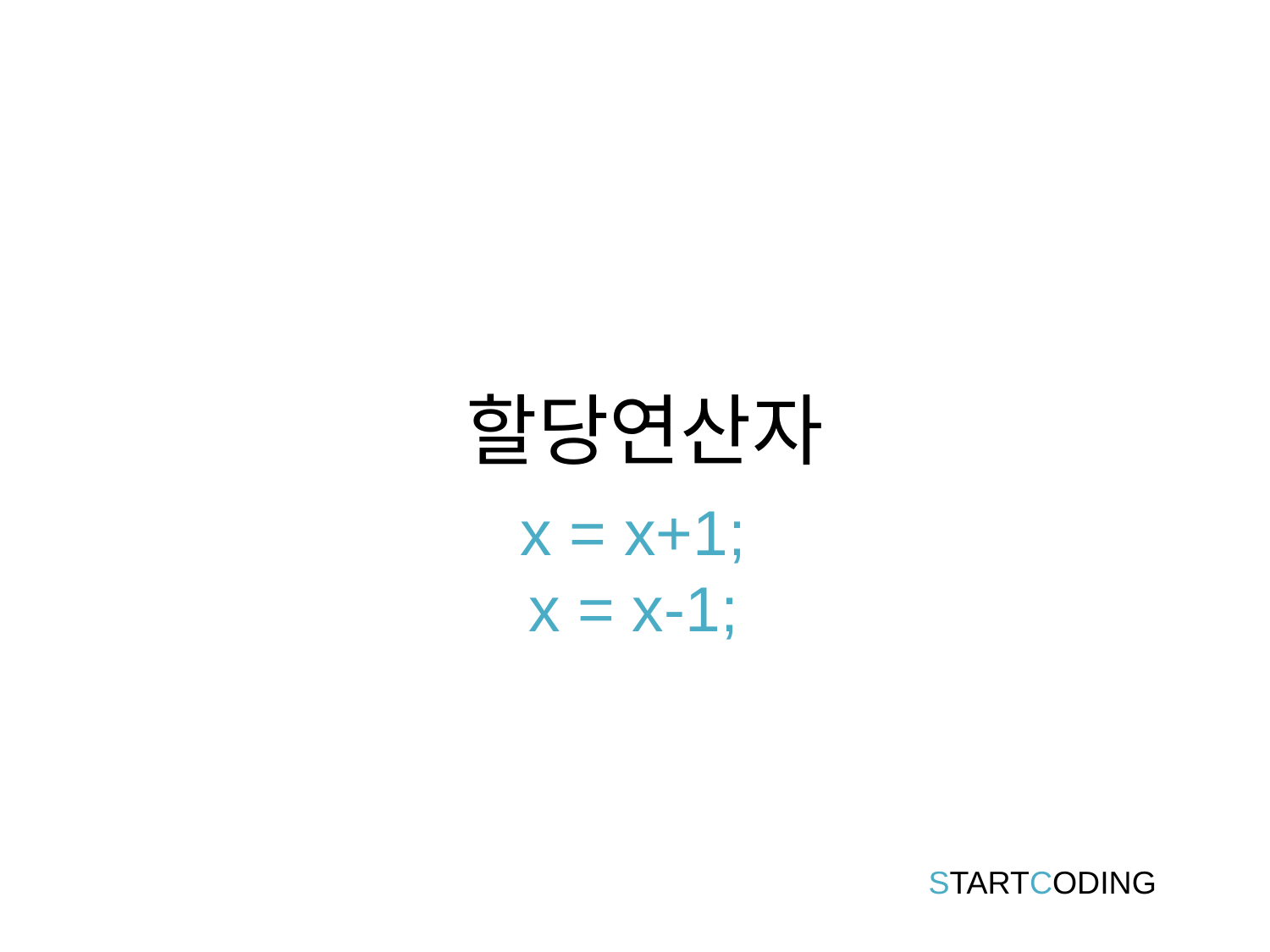

# 할당연산자
x = x+1;
x = x-1;
STARTCODING